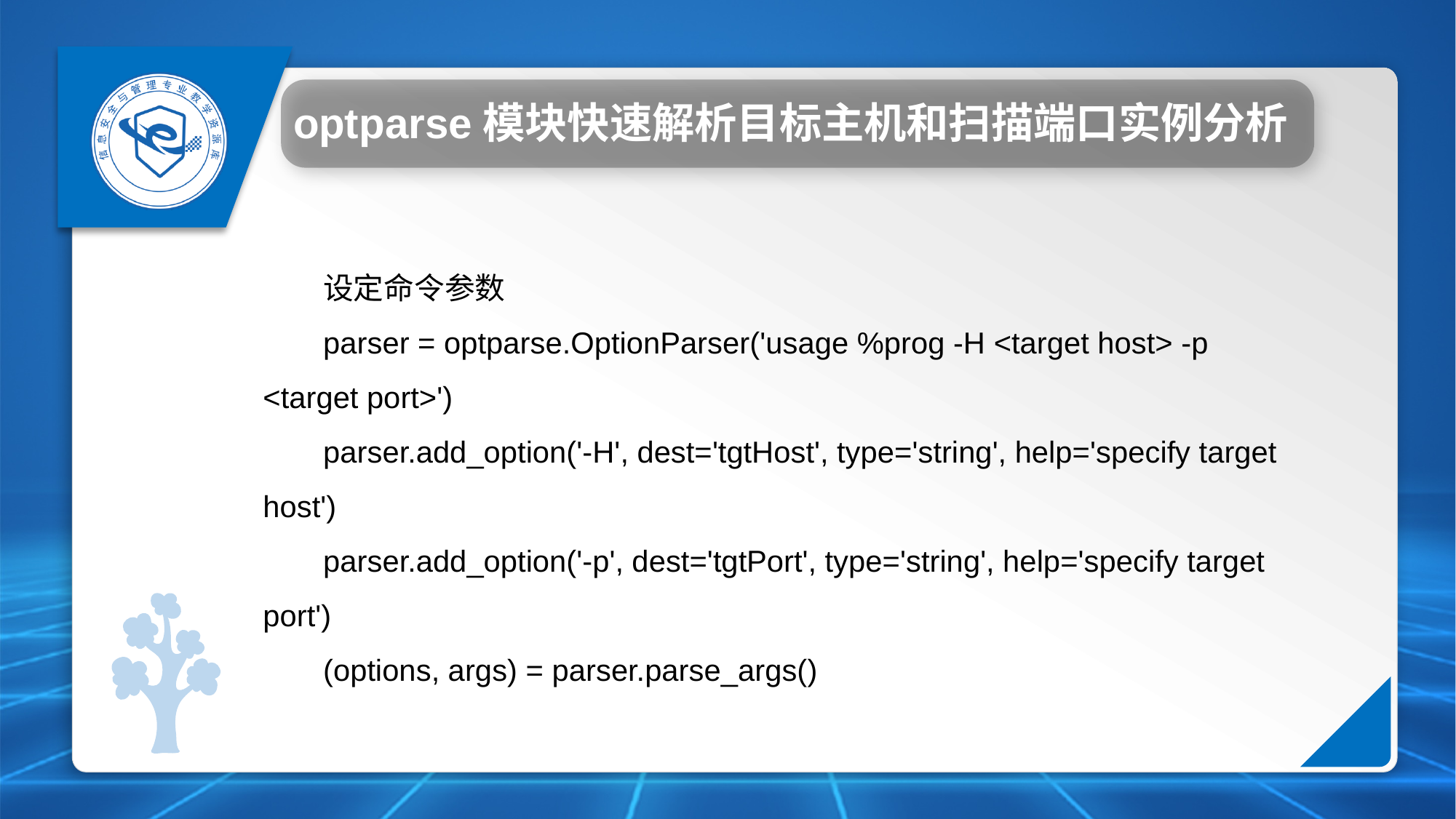

optparse模块快速解析目标主机和扫描端口实例分析
设定命令参数
parser = optparse.OptionParser('usage %prog -H <target host> -p <target port>')
parser.add_option('-H', dest='tgtHost', type='string', help='specify target host')
parser.add_option('-p', dest='tgtPort', type='string', help='specify target port')
(options, args) = parser.parse_args()